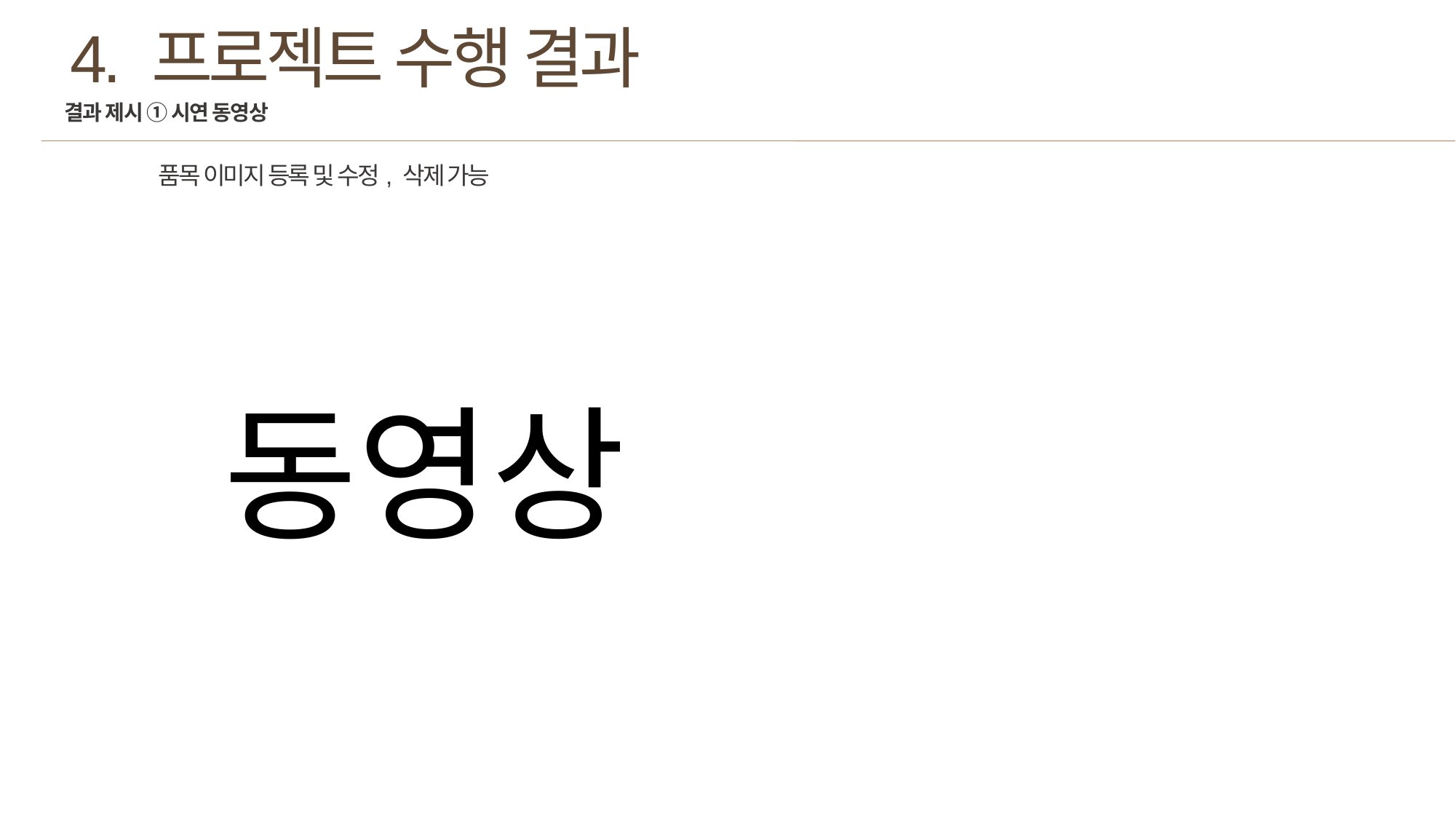

4. 프로젝트 수행 결과
결과 제시 ① 시연 동영상

품목 이미지 등록 및 수정, 삭제 가능
동영상